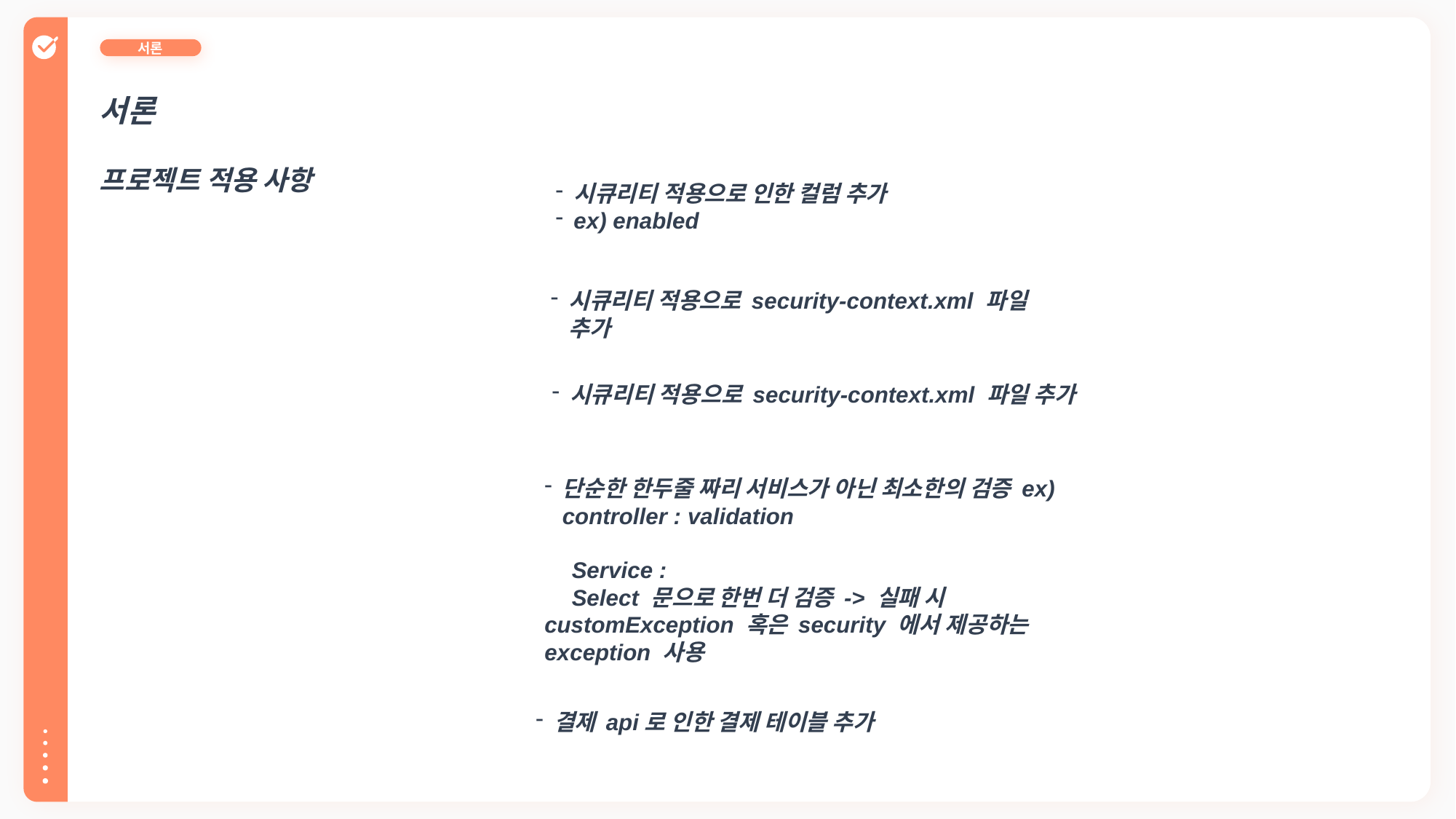

서론

서론
프로젝트 적용 사항
시큐리티 적용으로 인한 컬럼 추가
ex) enabled
시큐리티 적용으로 security-context.xml 파일 추가
시큐리티 적용으로 security-context.xml 파일 추가
단순한 한두줄 짜리 서비스가 아닌 최소한의 검증 ex) controller : validation

Service :
Select 문으로 한번 더 검증 -> 실패 시 customException 혹은 security 에서 제공하는 exception 사용
결제 api로 인한 결제 테이블 추가